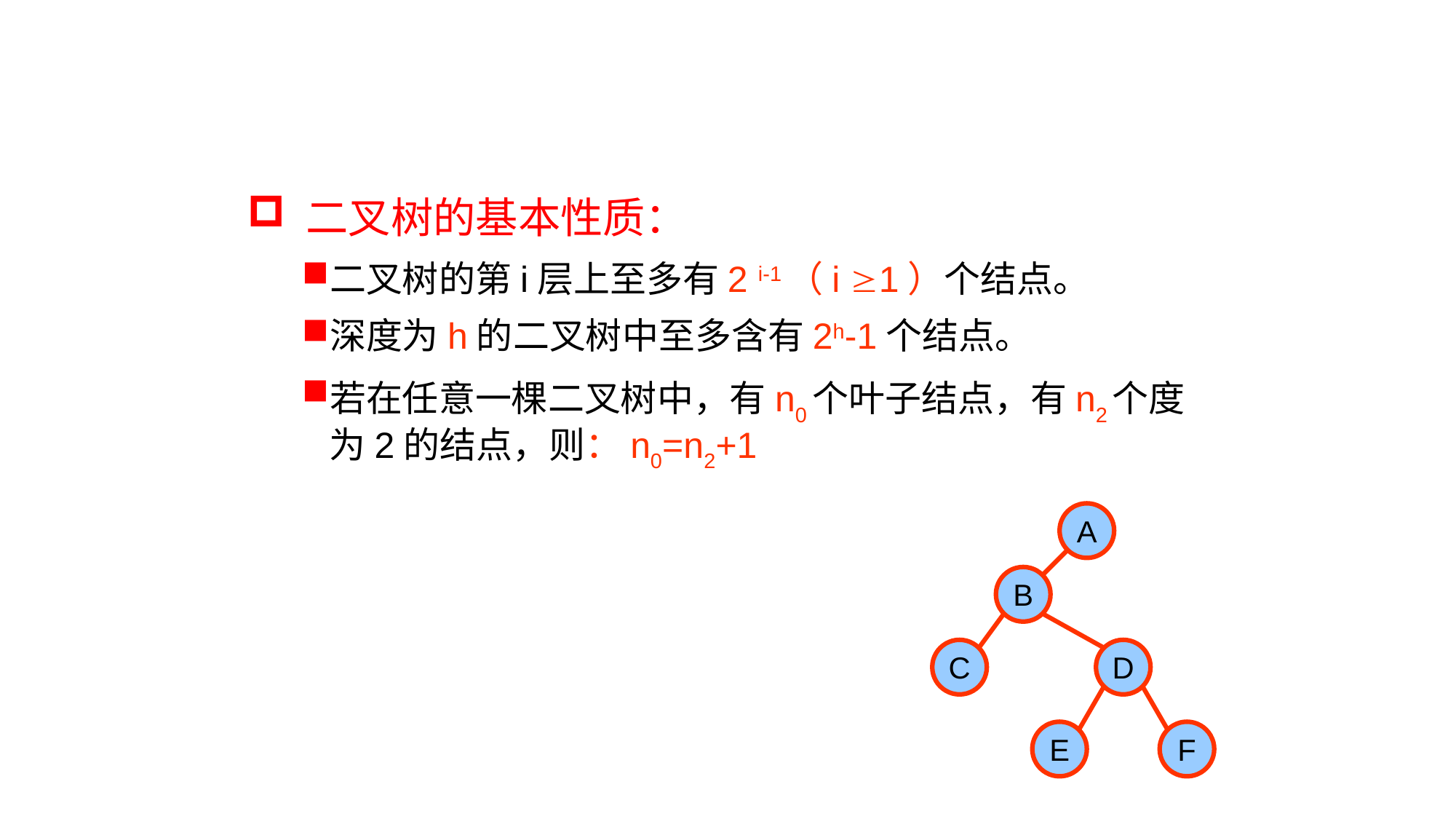

#
 二叉树的基本性质：
二叉树的第i层上至多有2 i-1（i ≥1）个结点。
深度为h的二叉树中至多含有2h-1个结点。
若在任意一棵二叉树中，有n0个叶子结点，有n2个度为2的结点，则：n0=n2+1
A
B
C
D
E
F